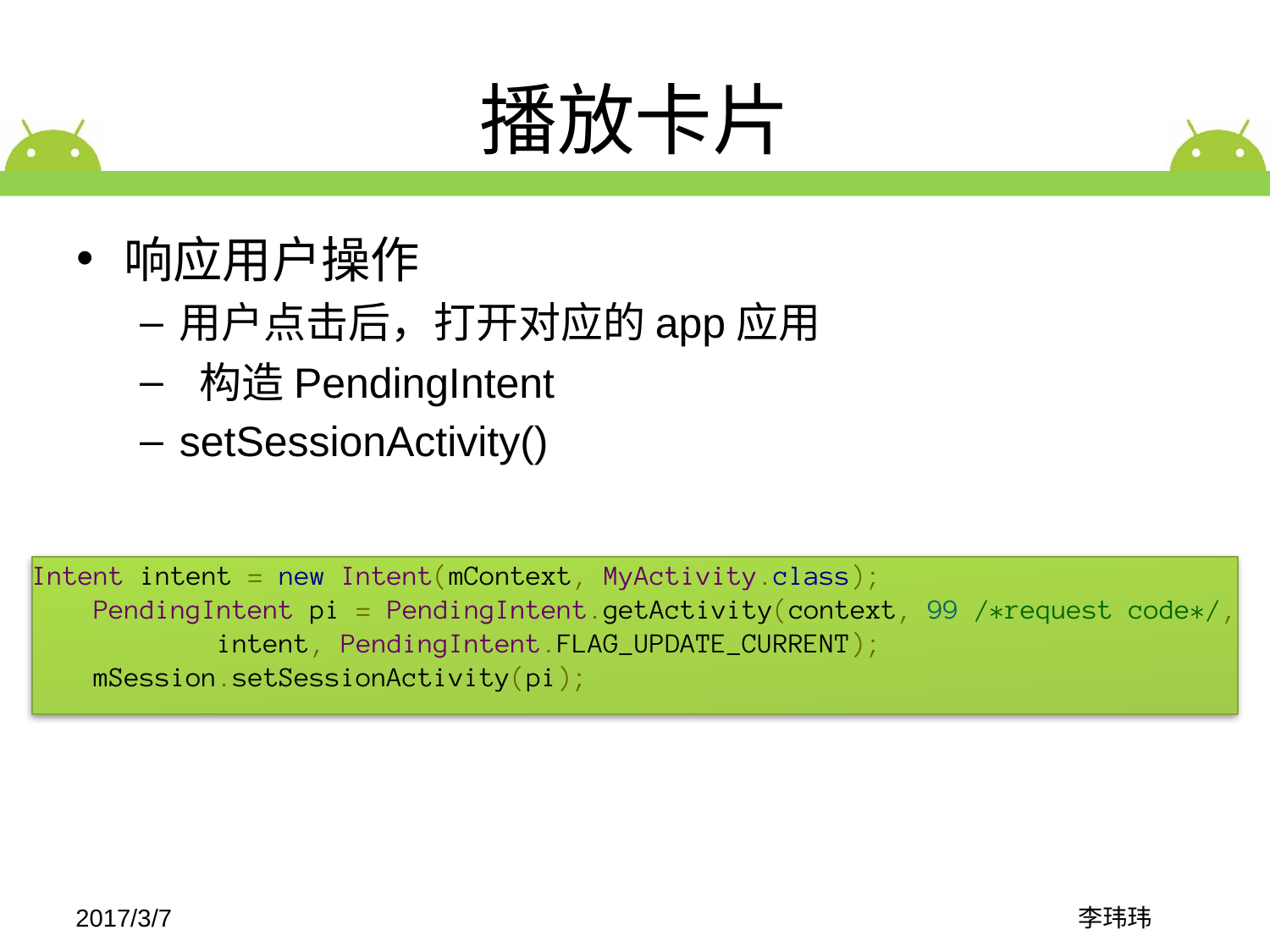

# 播放卡片
响应用户操作
用户点击后，打开对应的app应用
 构造PendingIntent
setSessionActivity()
Intent intent = new Intent(mContext, MyActivity.class);
    PendingIntent pi = PendingIntent.getActivity(context, 99 /*request code*/,
            intent, PendingIntent.FLAG_UPDATE_CURRENT);
    mSession.setSessionActivity(pi);